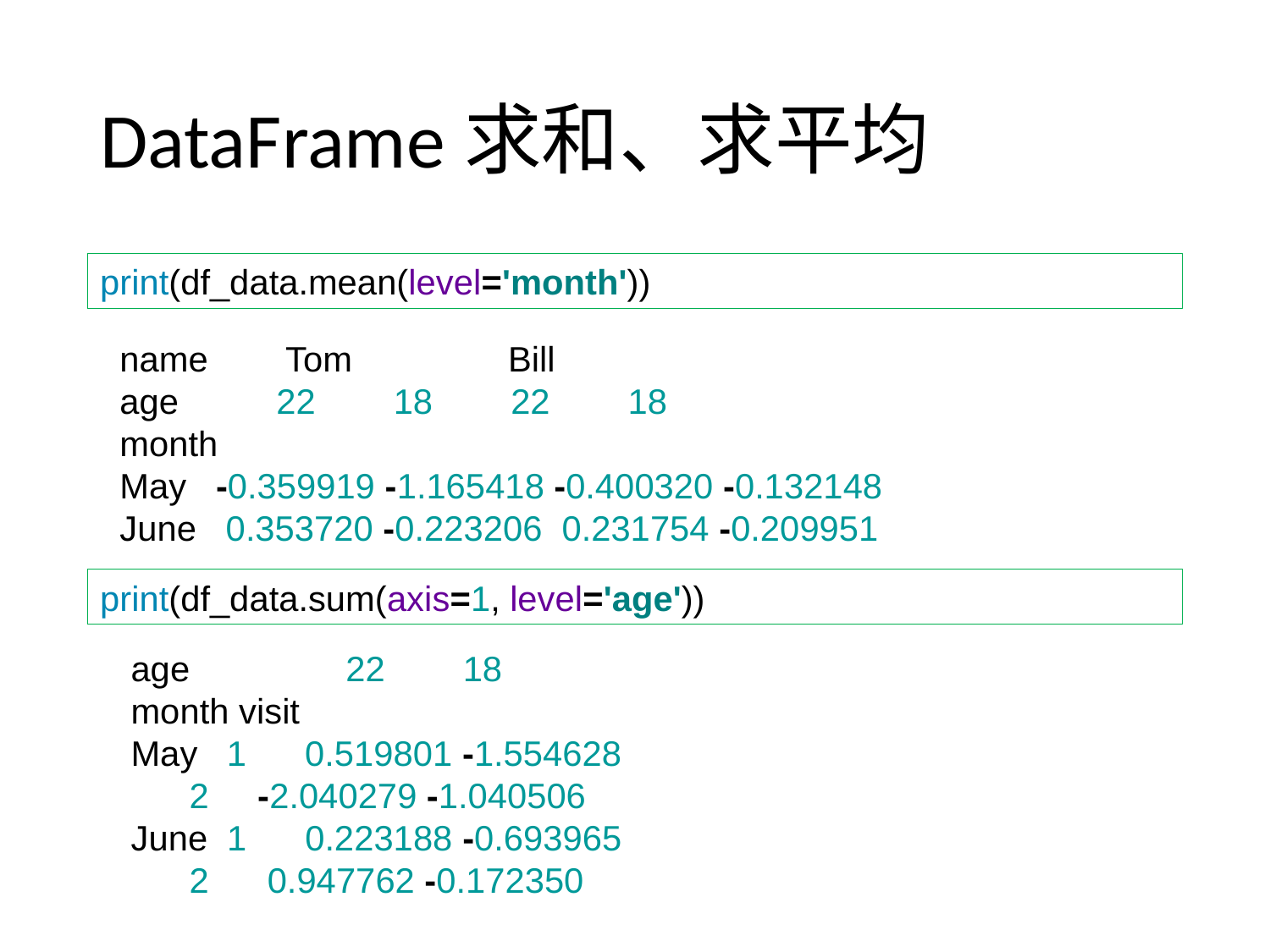

# DataFrame求和、求平均
print(df_data.mean(level='month'))
name        Tom                Bill
age          22        18        22        18
month
May   -0.359919 -1.165418 -0.400320 -0.132148
June   0.353720 -0.223206  0.231754 -0.209951
print(df_data.sum(axis=1, level='age'))
age                22        18
month visit
May   1      0.519801 -1.554628
      2     -2.040279 -1.040506
June  1      0.223188 -0.693965
      2      0.947762 -0.172350
69